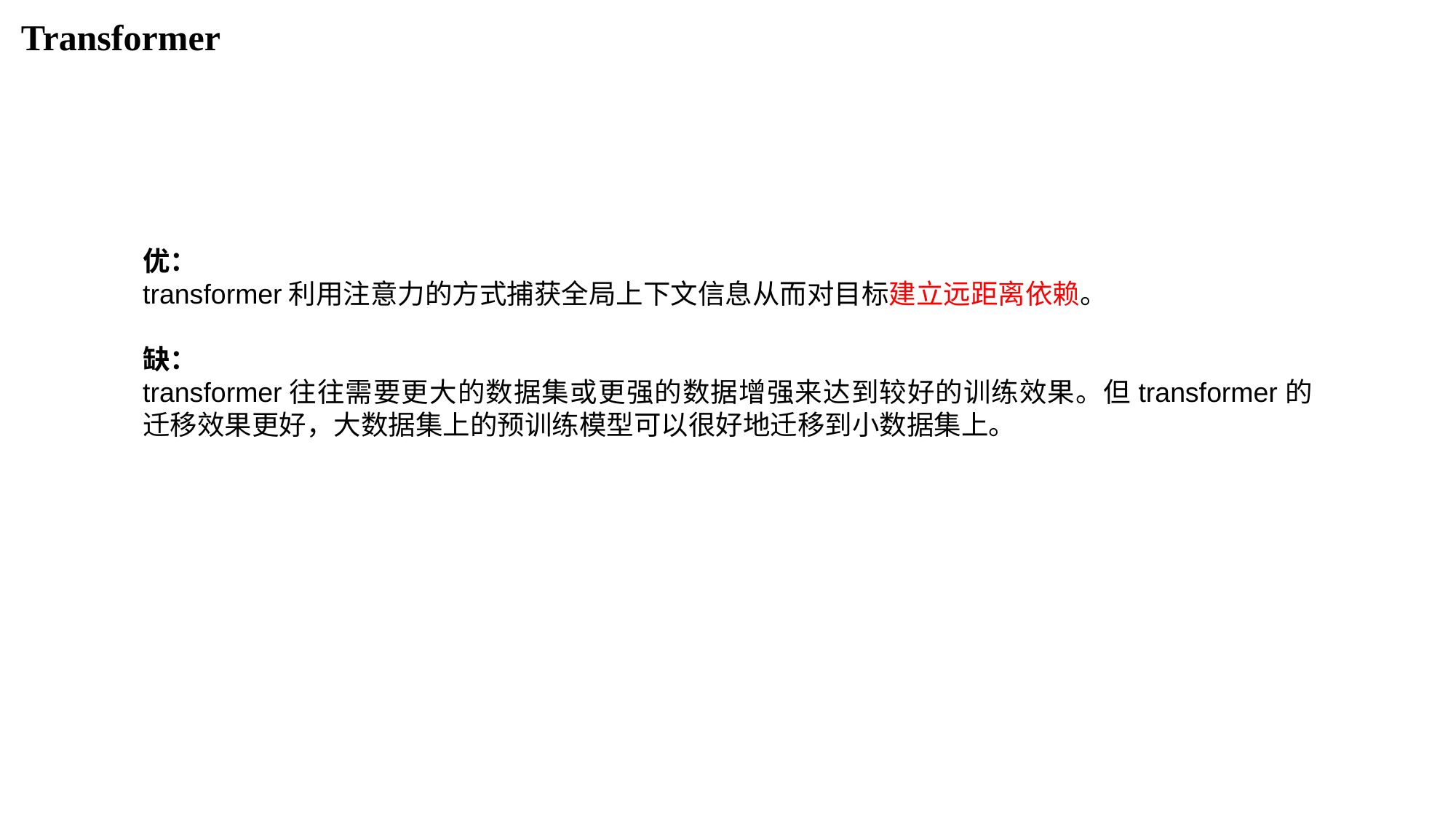

Transformer
优：
transformer利用注意力的方式捕获全局上下文信息从而对目标建立远距离依赖。

缺：
transformer往往需要更大的数据集或更强的数据增强来达到较好的训练效果。但transformer的迁移效果更好，大数据集上的预训练模型可以很好地迁移到小数据集上。